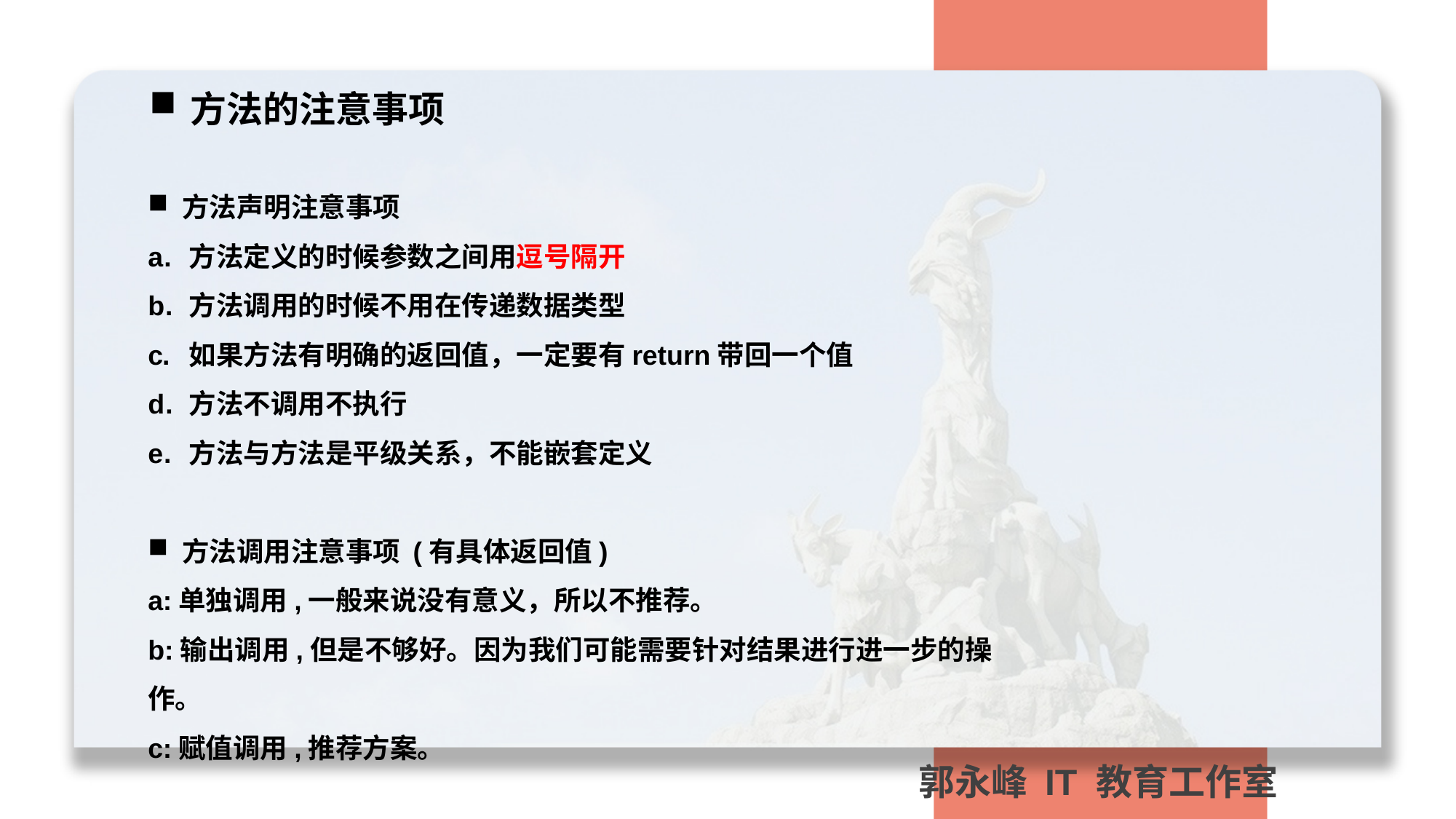

方法的注意事项
方法声明注意事项
方法定义的时候参数之间用逗号隔开
方法调用的时候不用在传递数据类型
如果方法有明确的返回值，一定要有return带回一个值
方法不调用不执行
方法与方法是平级关系，不能嵌套定义

方法调用注意事项 (有具体返回值)
a:单独调用,一般来说没有意义，所以不推荐。
b:输出调用,但是不够好。因为我们可能需要针对结果进行进一步的操作。
c:赋值调用,推荐方案。